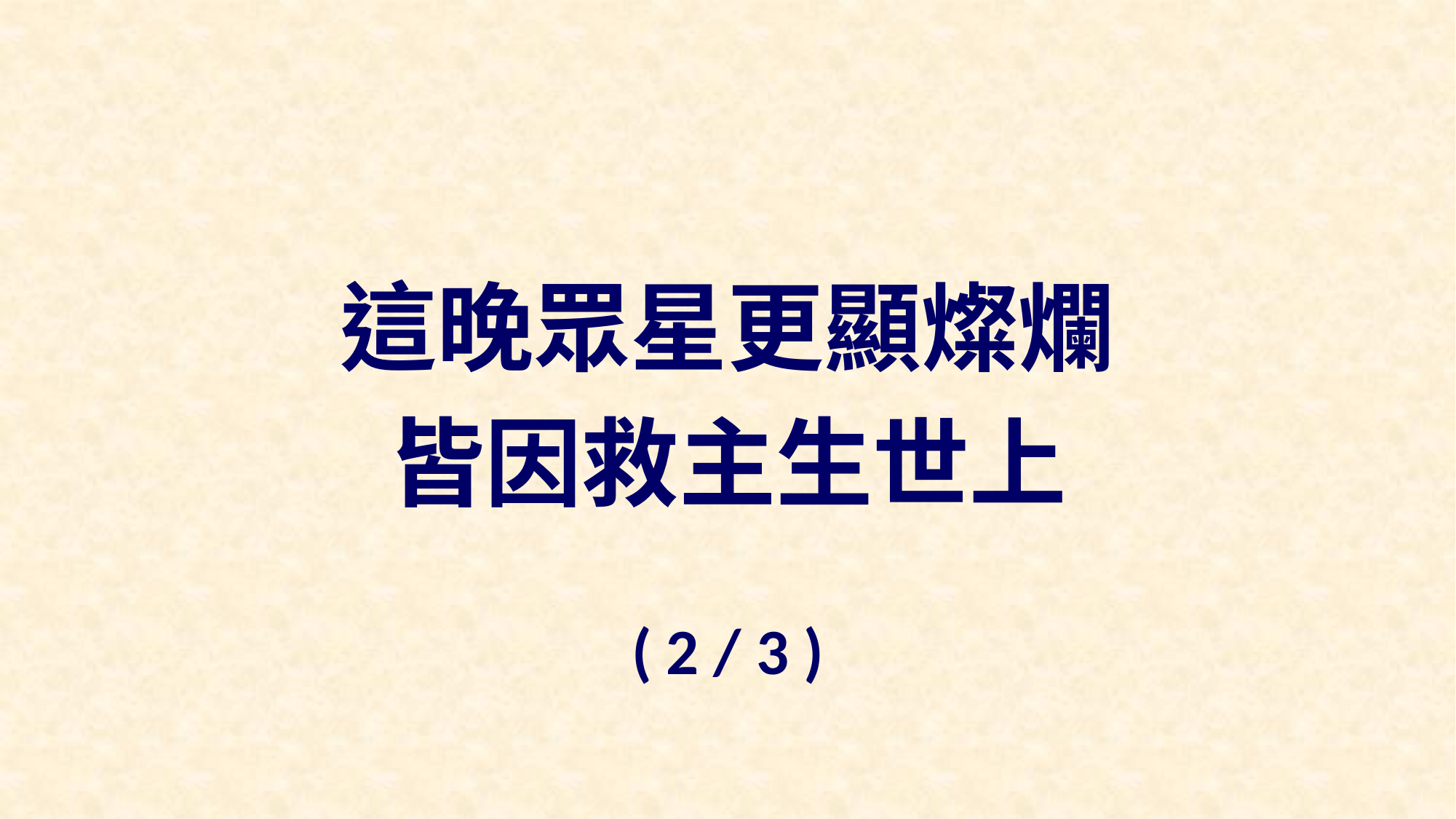

這晚眾星更顯燦爛
皆因救主生世上
( 2 / 3 )